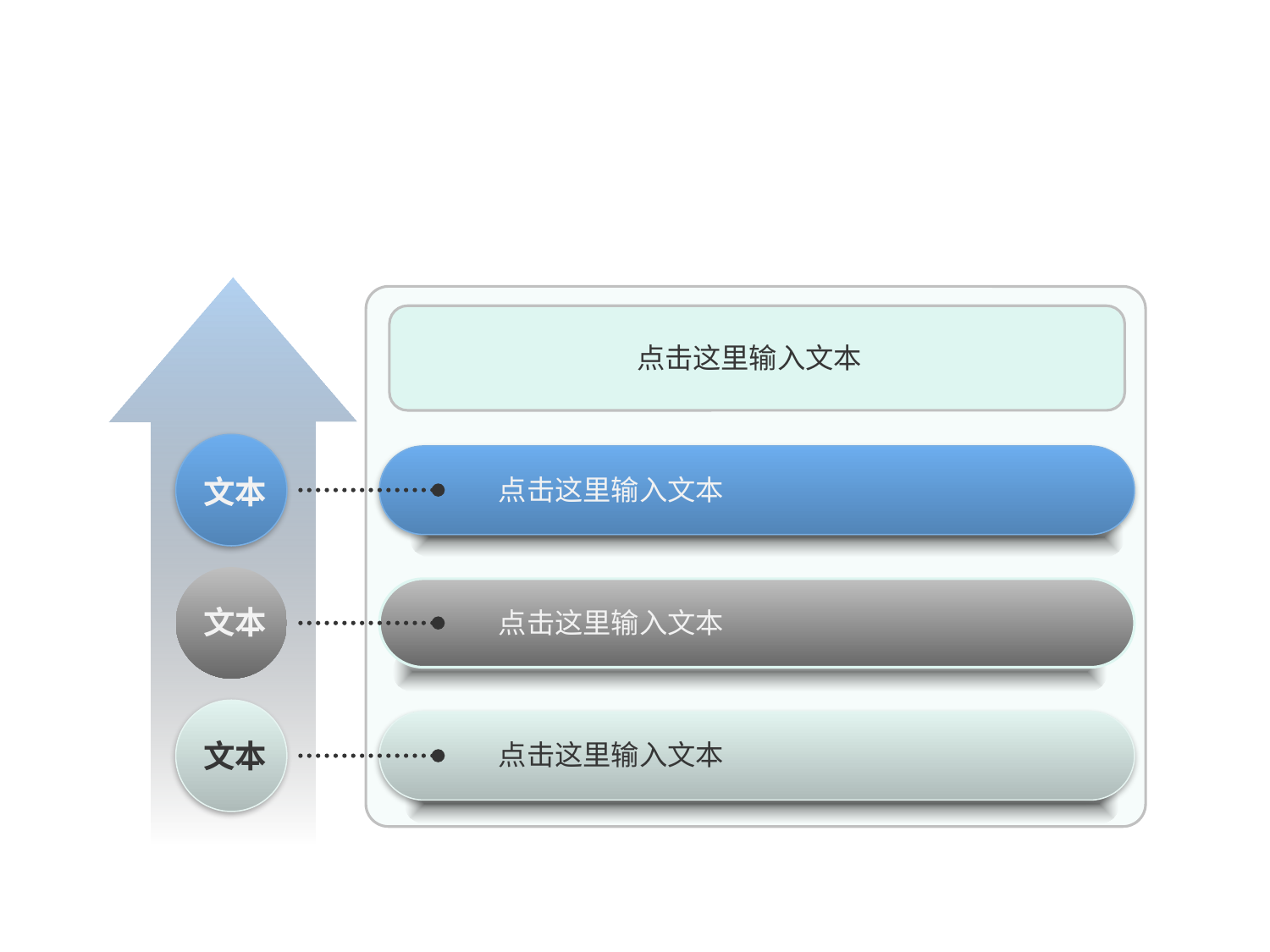

点击这里输入文本

文本
点击这里输入文本

文本
点击这里输入文本

文本
点击这里输入文本